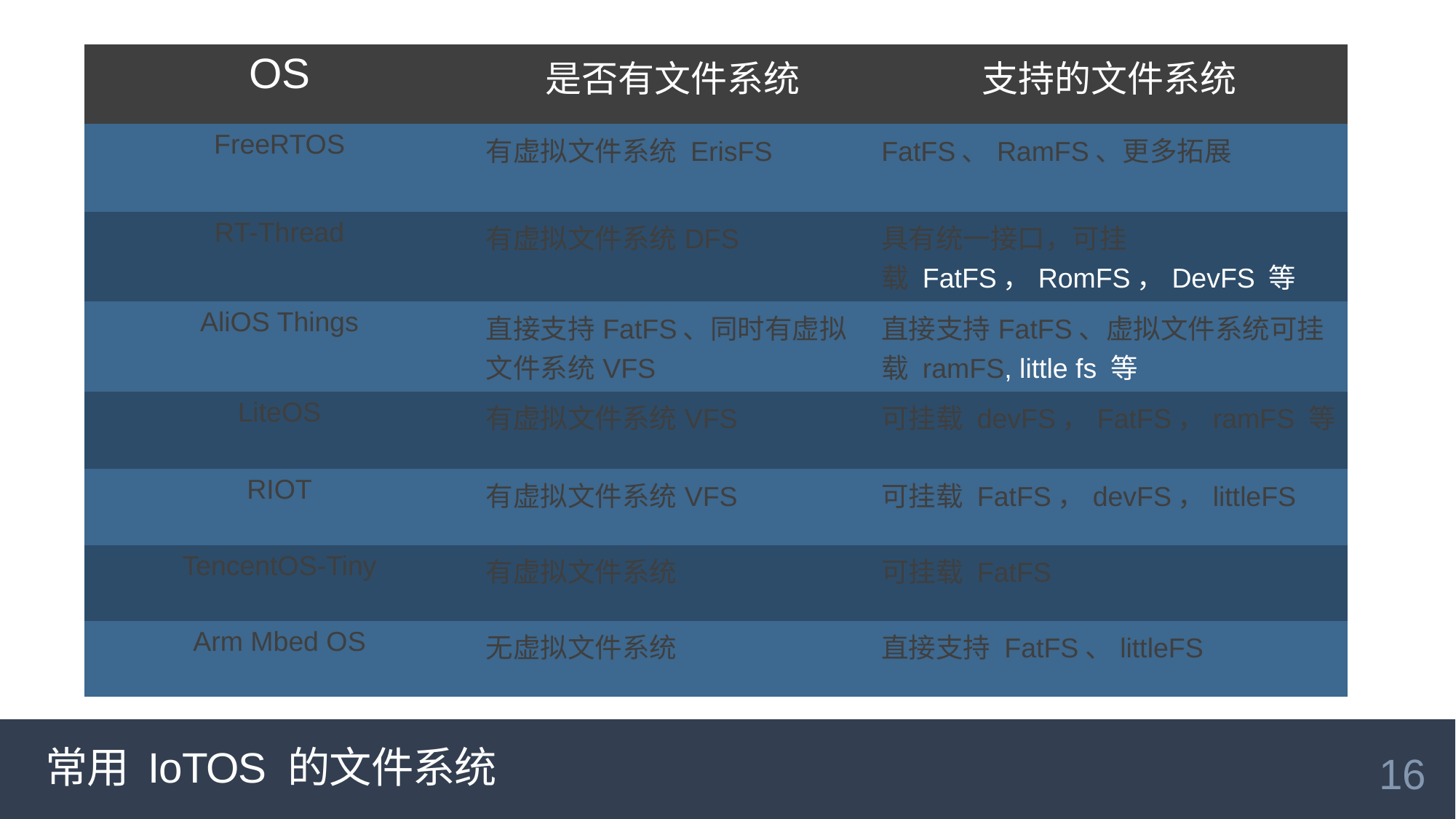

| OS | 是否有文件系统 | 支持的文件系统 |
| --- | --- | --- |
| FreeRTOS | 有虚拟文件系统 ErisFS | FatFS、RamFS、更多拓展 |
| RT-Thread | 有虚拟文件系统DFS | 具有统一接口，可挂载 FatFS，RomFS，DevFS 等 |
| AliOS Things | 直接支持FatFS、同时有虚拟文件系统VFS | 直接支持FatFS、虚拟文件系统可挂载 ramFS, little fs 等 |
| LiteOS | 有虚拟文件系统VFS | 可挂载 devFS，FatFS，ramFS 等 |
| RIOT | 有虚拟文件系统VFS | 可挂载 FatFS，devFS，littleFS |
| TencentOS-Tiny | 有虚拟文件系统 | 可挂载 FatFS |
| Arm Mbed OS | 无虚拟文件系统 | 直接支持 FatFS、littleFS |
# 常用 IoTOS 的文件系统
16